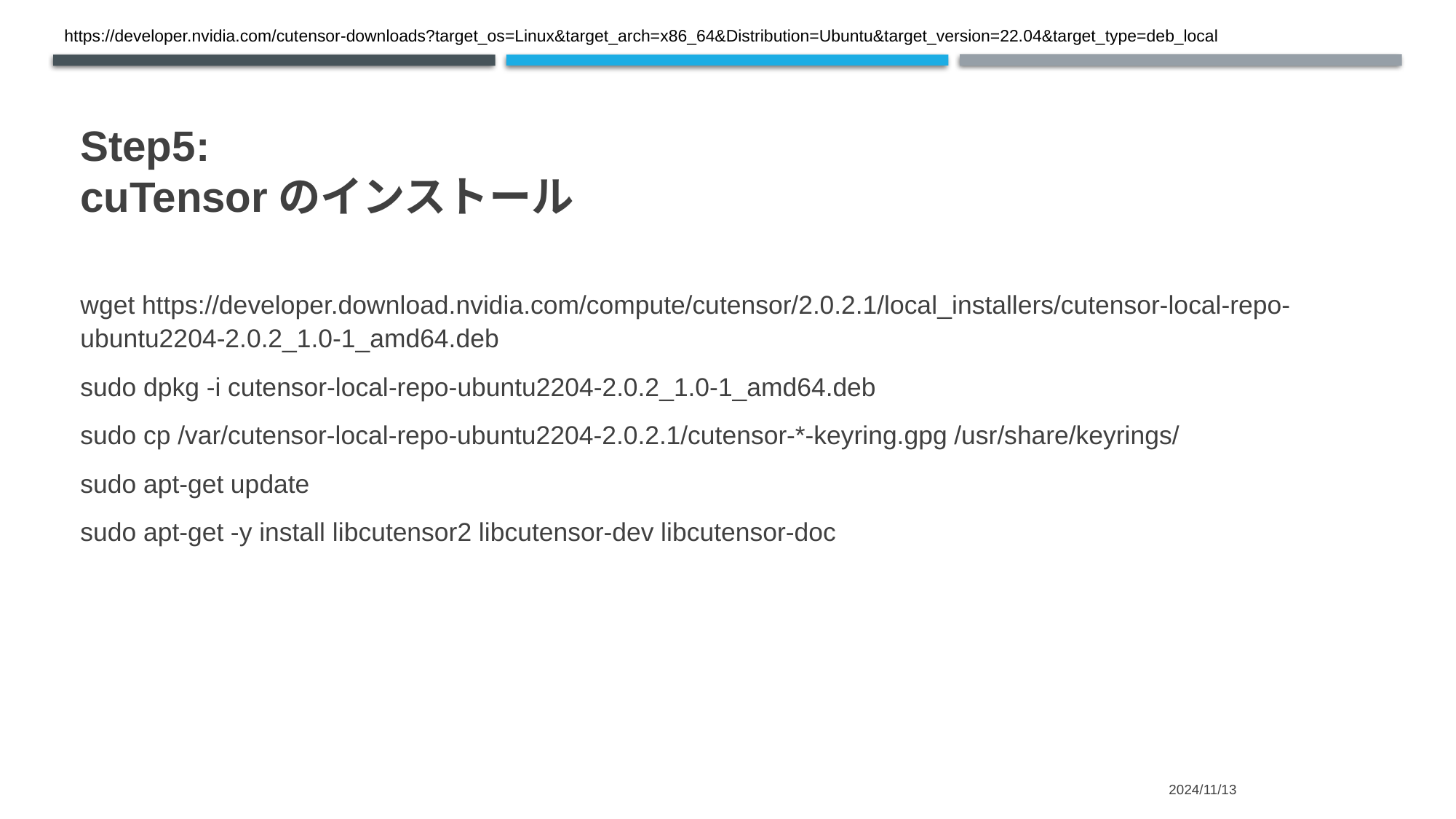

https://developer.nvidia.com/cutensor-downloads?target_os=Linux&target_arch=x86_64&Distribution=Ubuntu&target_version=22.04&target_type=deb_local
# Step5: cuTensorのインストール
wget https://developer.download.nvidia.com/compute/cutensor/2.0.2.1/local_installers/cutensor-local-repo-ubuntu2204-2.0.2_1.0-1_amd64.deb
sudo dpkg -i cutensor-local-repo-ubuntu2204-2.0.2_1.0-1_amd64.deb
sudo cp /var/cutensor-local-repo-ubuntu2204-2.0.2.1/cutensor-*-keyring.gpg /usr/share/keyrings/
sudo apt-get update
sudo apt-get -y install libcutensor2 libcutensor-dev libcutensor-doc
2024/11/13